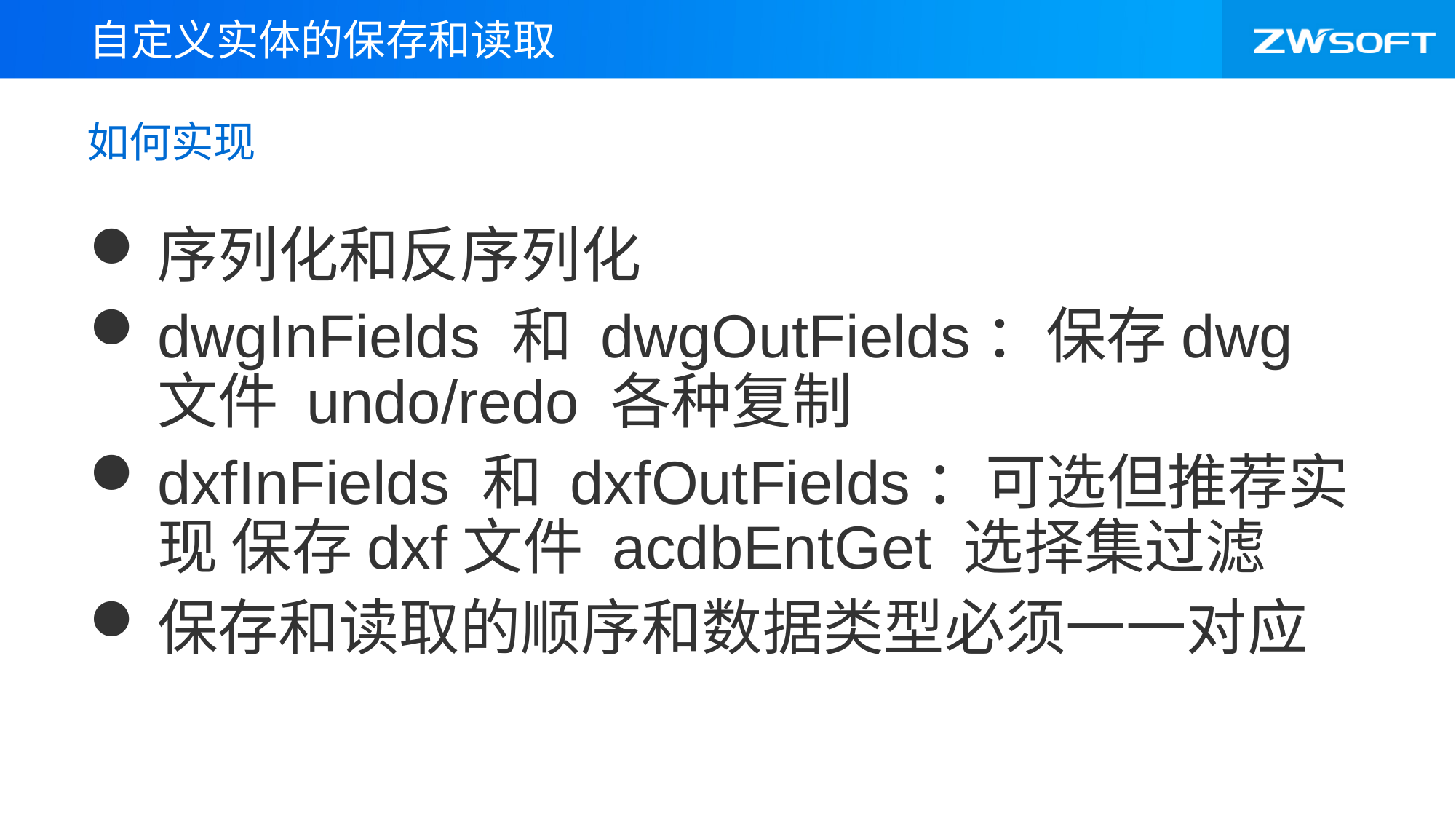

自定义实体的保存和读取
# 如何实现
序列化和反序列化
dwgInFields 和 dwgOutFields：保存dwg文件 undo/redo 各种复制
dxfInFields 和 dxfOutFields：可选但推荐实现 保存dxf文件 acdbEntGet 选择集过滤
保存和读取的顺序和数据类型必须一一对应